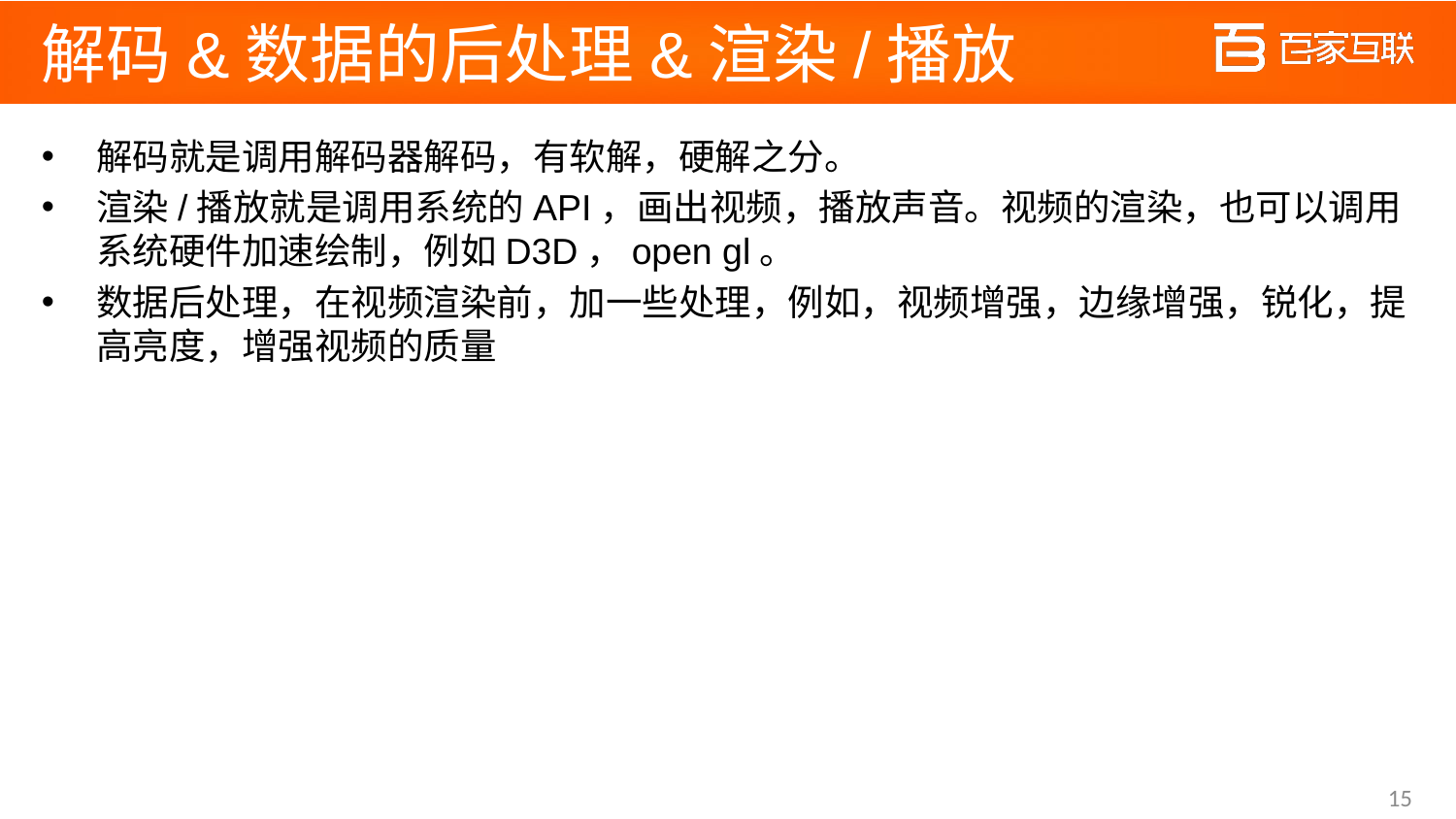

# 解码&数据的后处理&渲染/播放
解码就是调用解码器解码，有软解，硬解之分。
渲染/播放就是调用系统的API，画出视频，播放声音。视频的渲染，也可以调用系统硬件加速绘制，例如D3D，open gl。
数据后处理，在视频渲染前，加一些处理，例如，视频增强，边缘增强，锐化，提高亮度，增强视频的质量

15